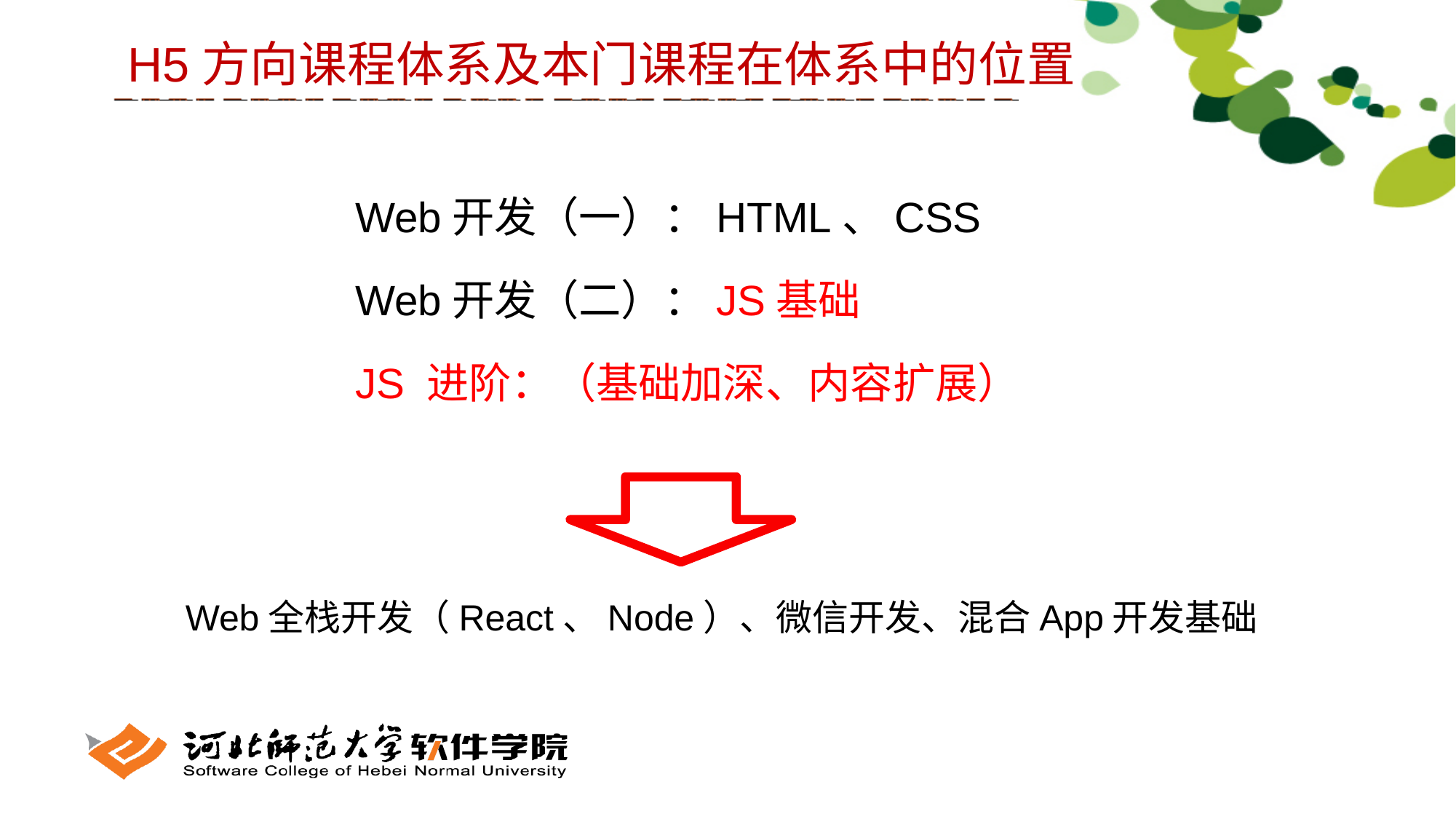

H5方向课程体系及本门课程在体系中的位置

Web开发（一）：HTML、CSS
Web开发（二）：JS基础
JS 进阶：（基础加深、内容扩展）

Web全栈开发（React、Node）、微信开发、混合App开发基础